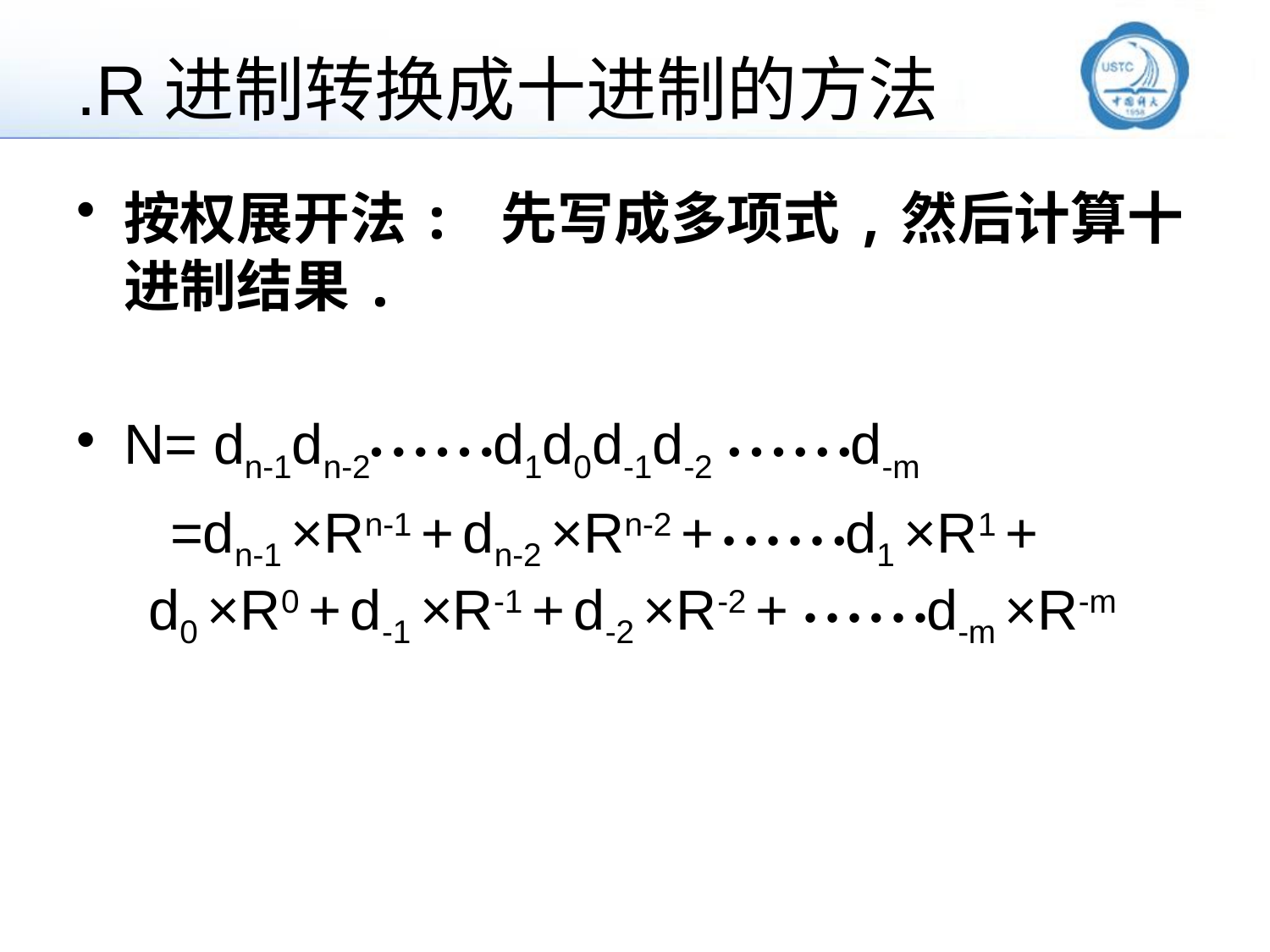

# .R进制转换成十进制的方法
按权展开法: 先写成多项式,然后计算十进制结果.

N= dn-1dn-2• • • • • •d1d0d-1d-2 • • • • • •d-m
      =dn-1 ×Rn-1 + dn-2 ×Rn-2 + • • • • • •d1 ×R1 +            d0 ×R0 + d-1 ×R-1 + d-2 ×R-2 + • • • • • •d-m ×R-m